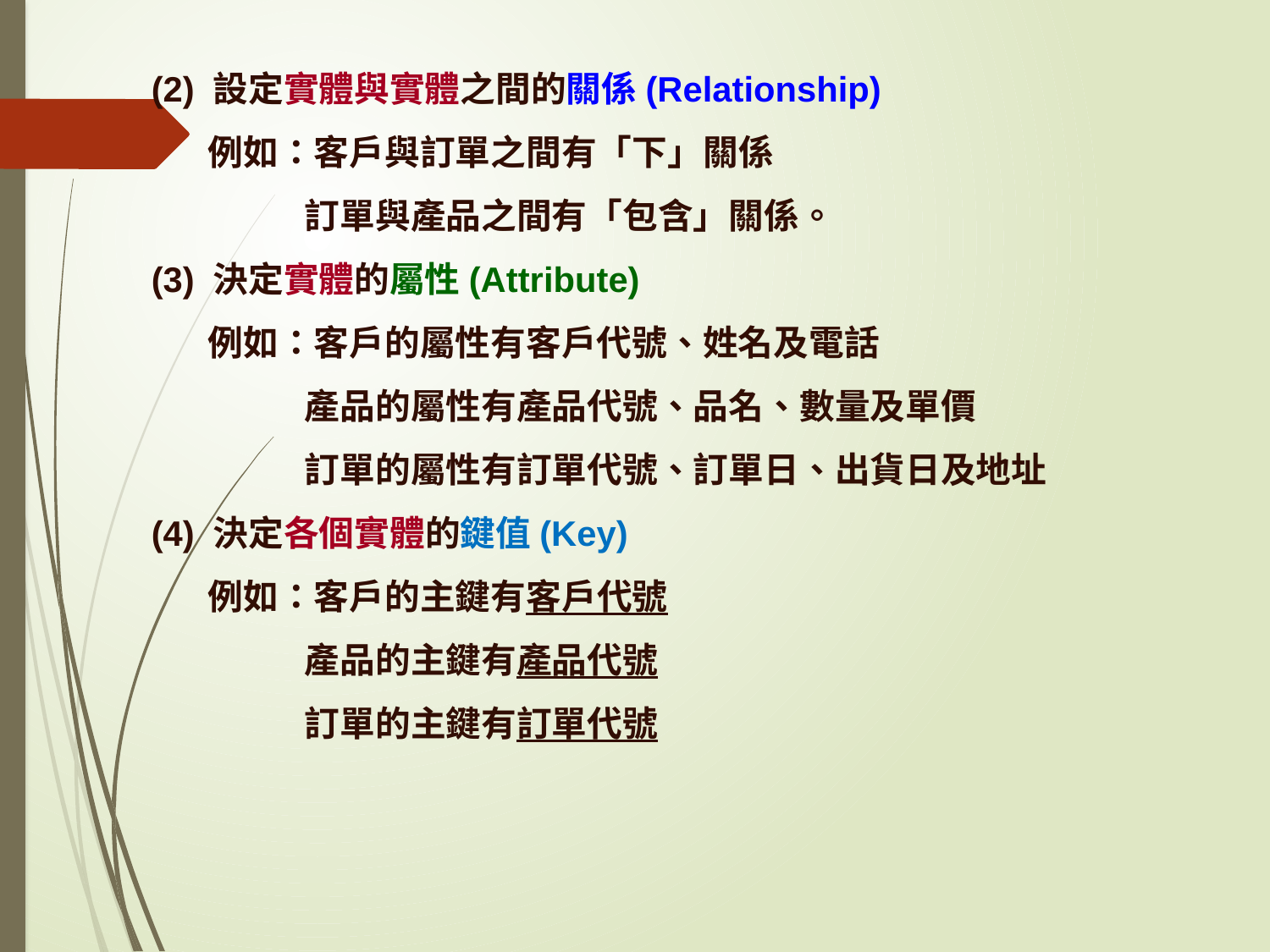

(2) 設定實體與實體之間的關係(Relationship)
      例如：客戶與訂單之間有「下」關係
                  訂單與產品之間有「包含」關係。
(3) 決定實體的屬性(Attribute)
      例如：客戶的屬性有客戶代號、姓名及電話
                  產品的屬性有產品代號、品名、數量及單價
                  訂單的屬性有訂單代號、訂單日、出貨日及地址
(4) 決定各個實體的鍵值(Key)
      例如：客戶的主鍵有客戶代號
                  產品的主鍵有產品代號
                  訂單的主鍵有訂單代號